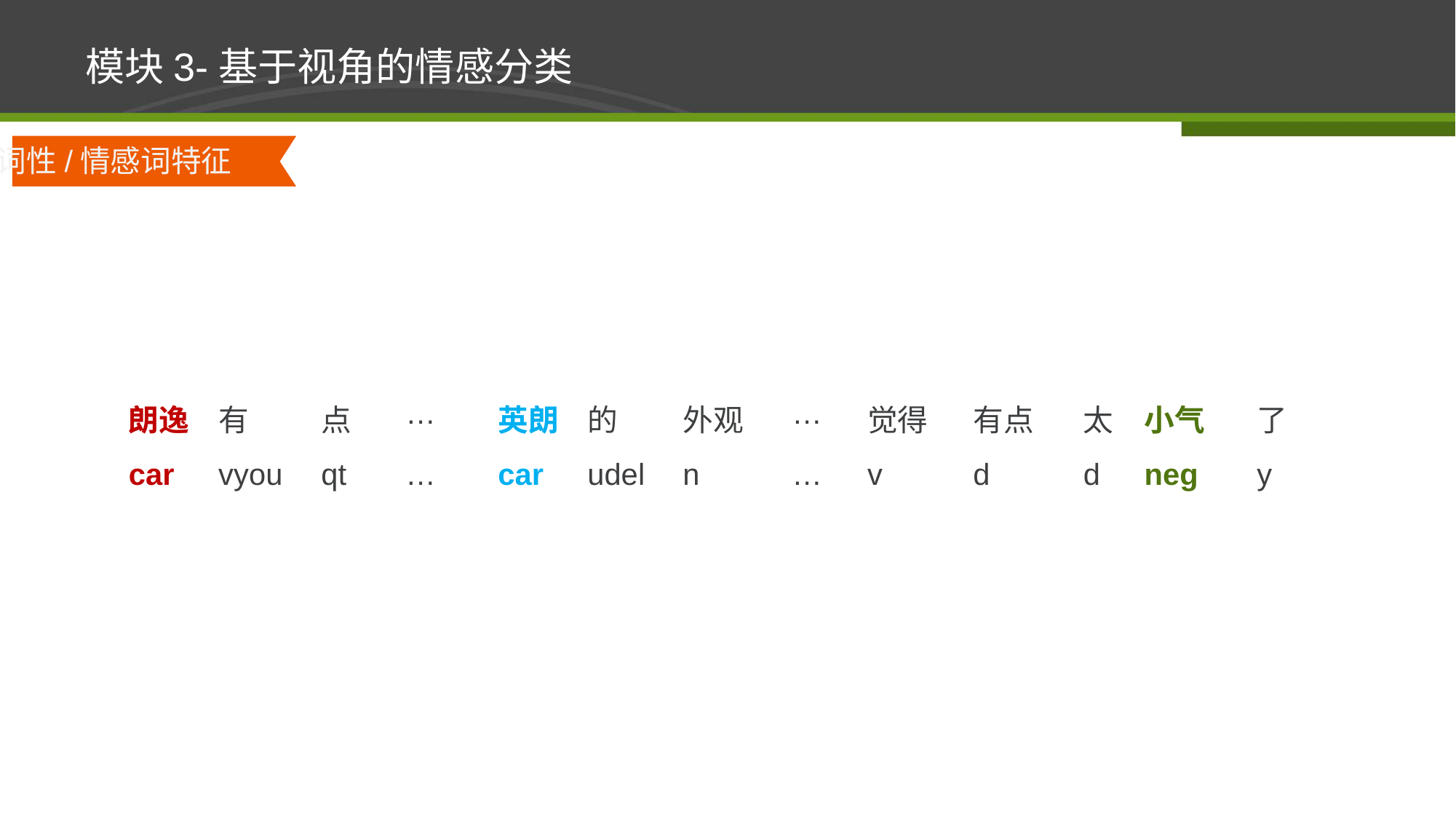

# 模块3-基于视角的情感分类

词性/情感词特征
| 朗逸 | 有 | 点 | … | 英朗 | 的 | 外观 | … | 觉得 | 有点 | 太 | 小气 | 了 |
| --- | --- | --- | --- | --- | --- | --- | --- | --- | --- | --- | --- | --- |
| car | vyou | qt | … | car | udel | n | … | v | d | d | neg | y |